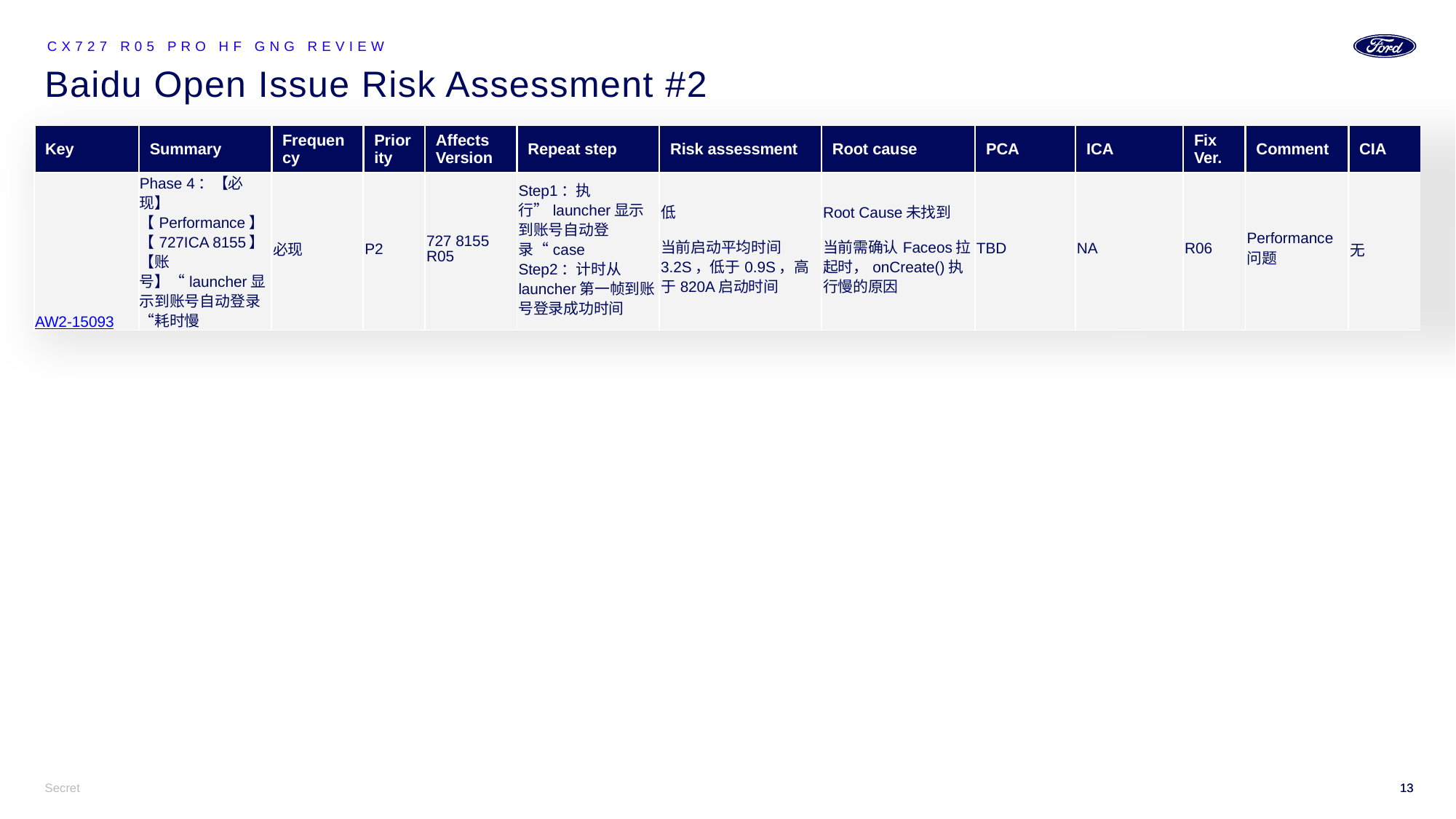

CX727 R05 pro HF GNG Review
# Baidu Open Issue Risk Assessment #2
| Key | Summary | Frequency | Priority | Affects Version | Repeat step | Risk assessment | Root cause | PCA | ICA | Fix Ver. | Comment | CIA |
| --- | --- | --- | --- | --- | --- | --- | --- | --- | --- | --- | --- | --- |
| AW2-15093 | Phase 4：【必现】【Performance】【727ICA 8155】【账号】“launcher显示到账号自动登录“耗时慢 | 必现 | P2 | 727 8155 R05 | Step1：执行”launcher显示到账号自动登录“case Step2：计时从launcher第一帧到账号登录成功时间 | 低 当前启动平均时间3.2S，低于0.9S，高于820A启动时间 | Root Cause未找到 当前需确认Faceos拉起时，onCreate()执行慢的原因 | TBD | NA | R06 | Performance问题 | 无 |
13
13